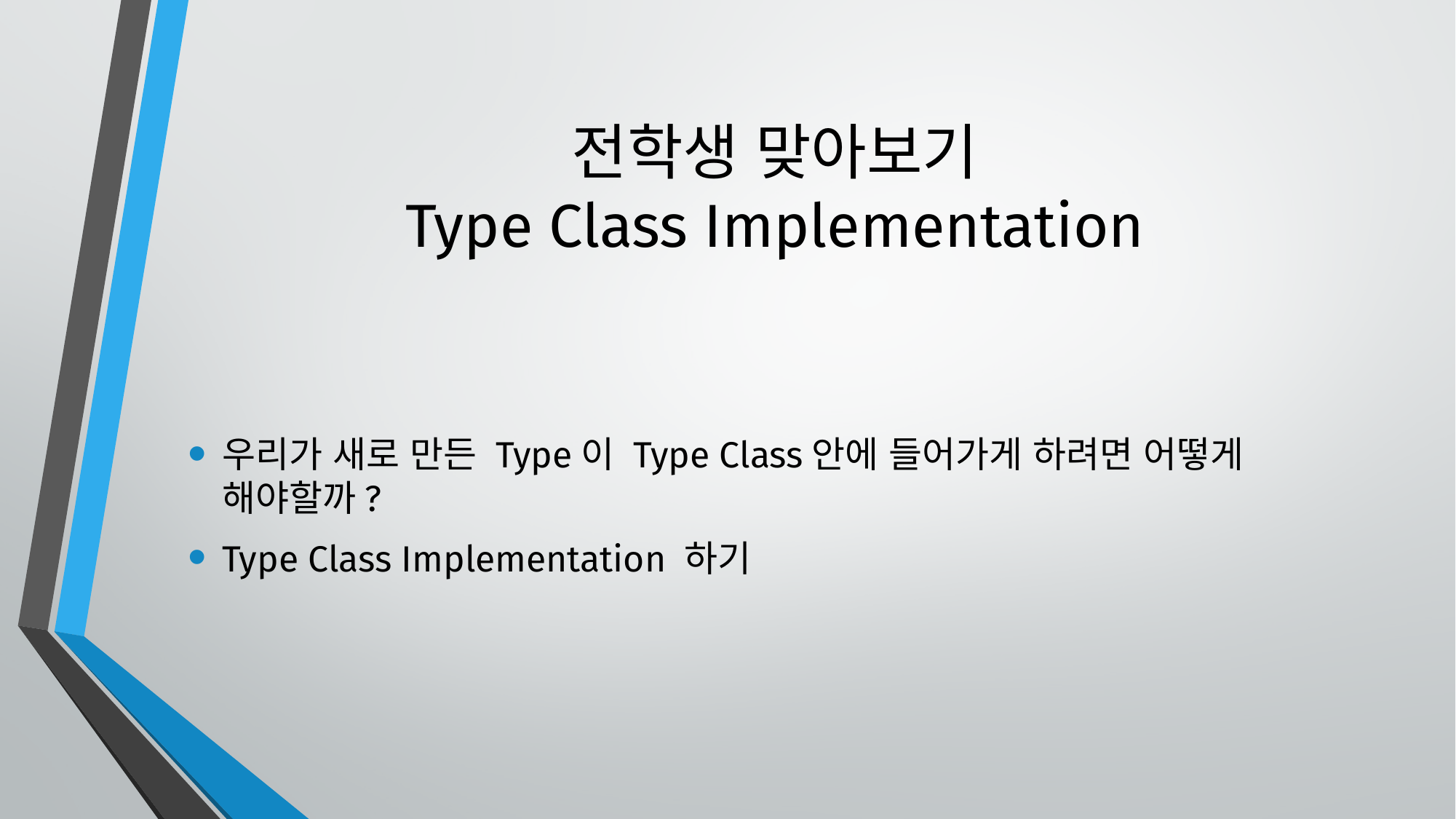

# 전학생 맞아보기 Type Class Implementation
우리가 새로 만든 Type이 Type Class안에 들어가게 하려면 어떻게 해야할까?
Type Class Implementation 하기